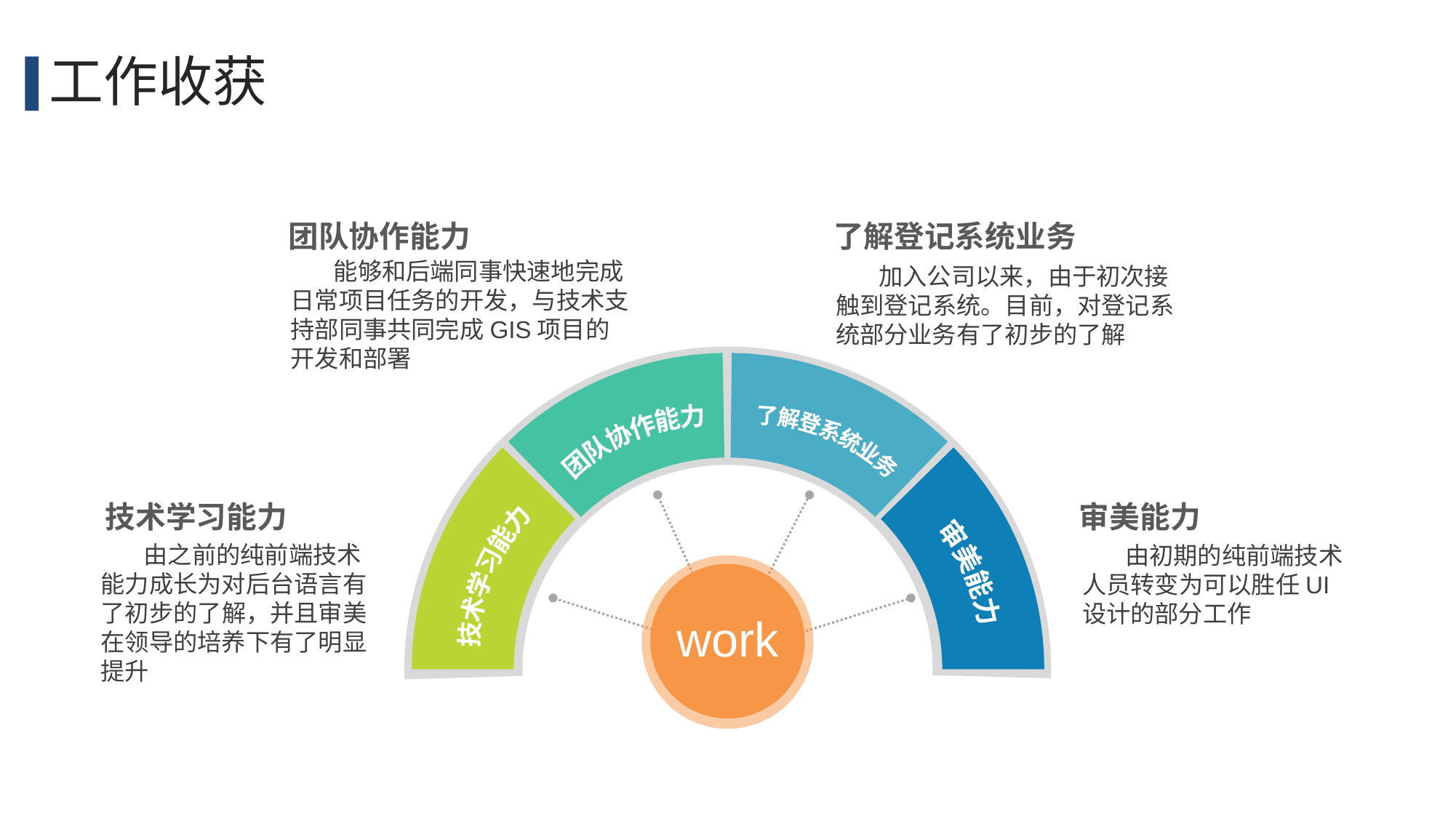

工作收获

团队协作能力
能够和后端同事快速地完成日常项目任务的开发，与技术支持部同事共同完成GIS项目的开发和部署
了解登记系统业务
加入公司以来，由于初次接触到登记系统。目前，对登记系统部分业务有了初步的了解

团队协作能力

了解登系统业务
技术学习能力

审美能力
技术学习能力
由之前的纯前端技术能力成长为对后台语言有了初步的了解，并且审美在领导的培养下有了明显提升
审美能力
由初期的纯前端技术人员转变为可以胜任UI设计的部分工作

work